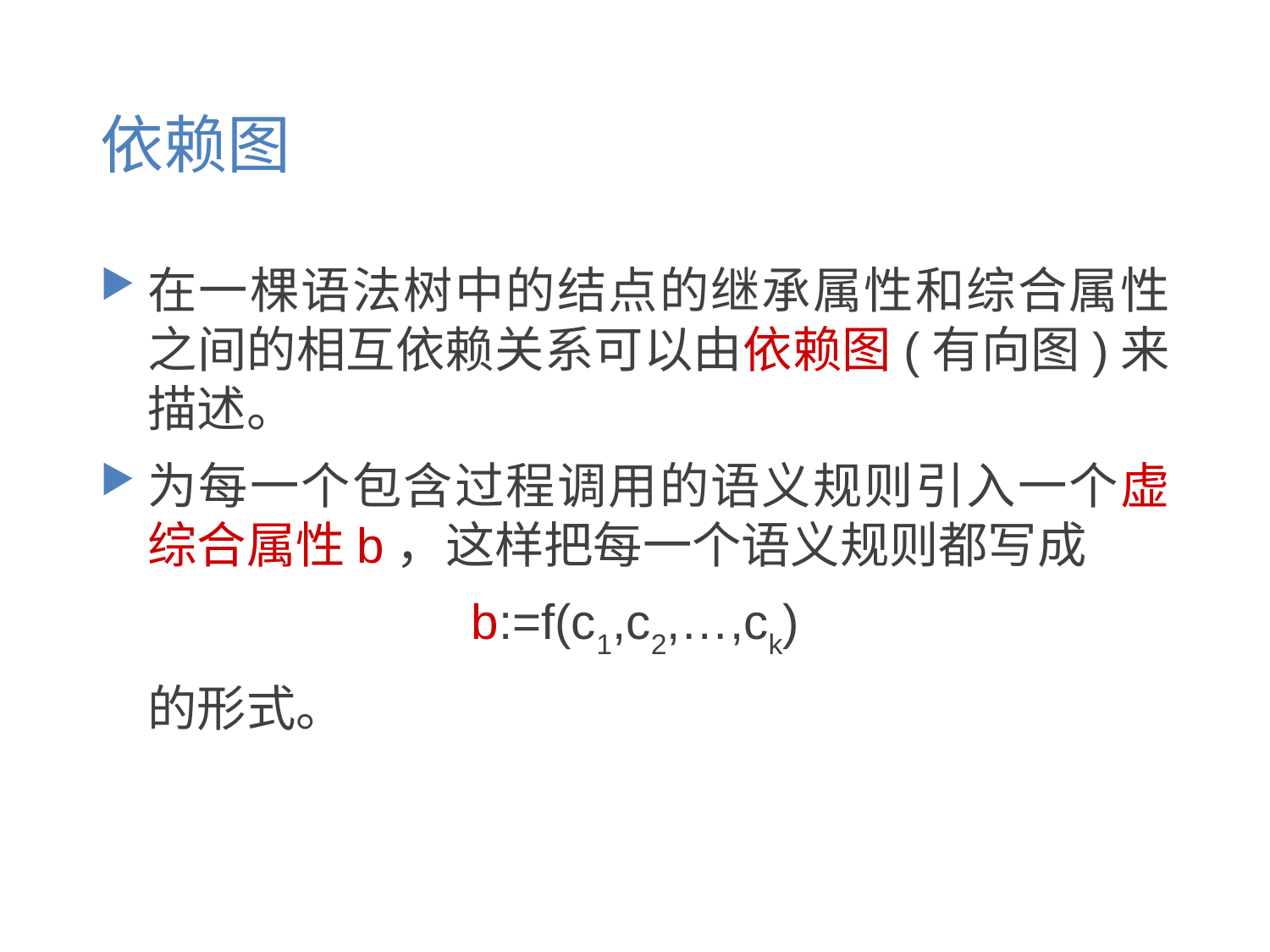

# 依赖图
在一棵语法树中的结点的继承属性和综合属性之间的相互依赖关系可以由依赖图(有向图)来描述。
为每一个包含过程调用的语义规则引入一个虚综合属性b，这样把每一个语义规则都写成
b:=f(c1,c2,…,ck)
	的形式。